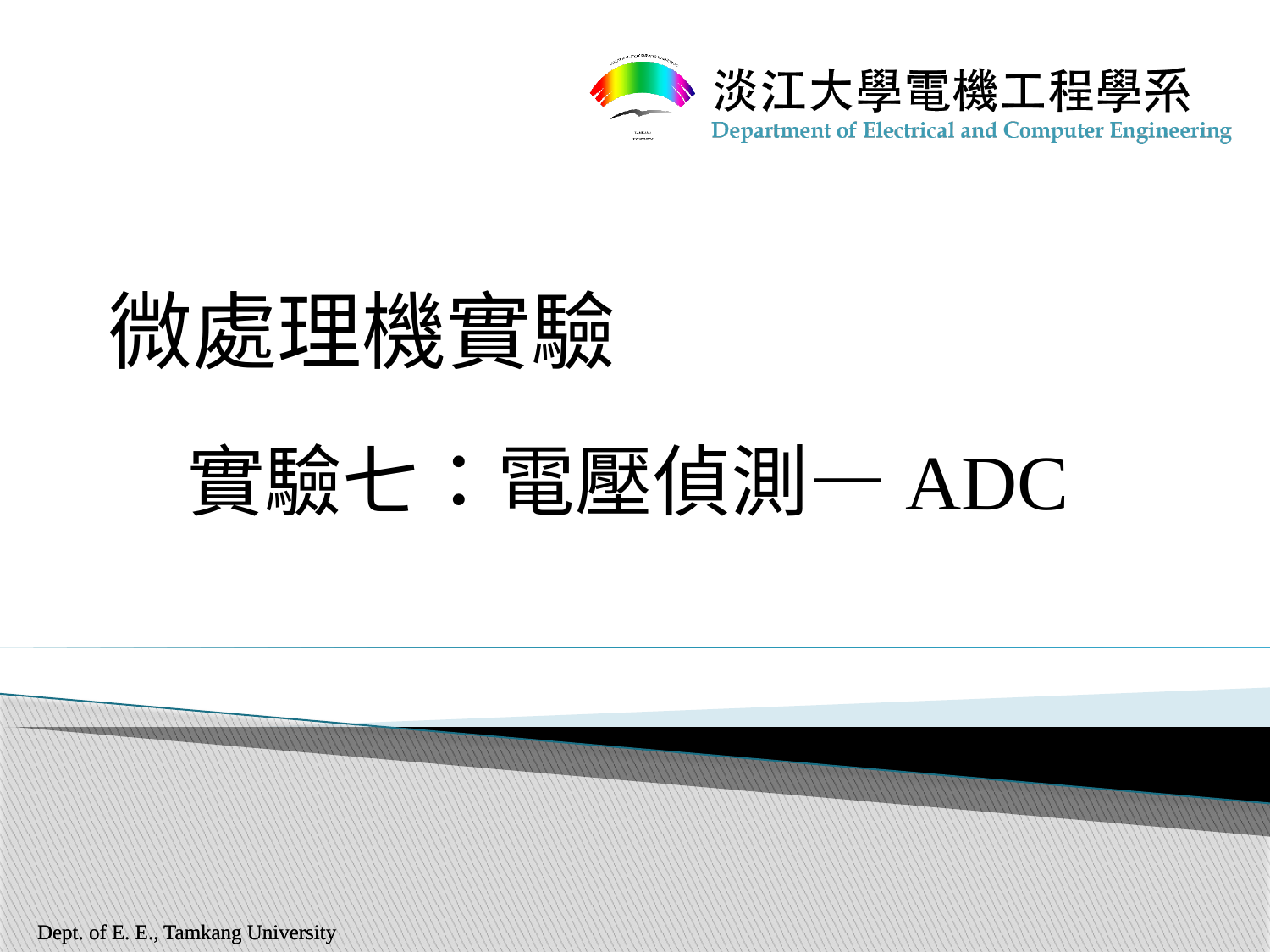

# 微處理機實驗
實驗七：電壓偵測—ADC
Dept. of E. E., Tamkang University